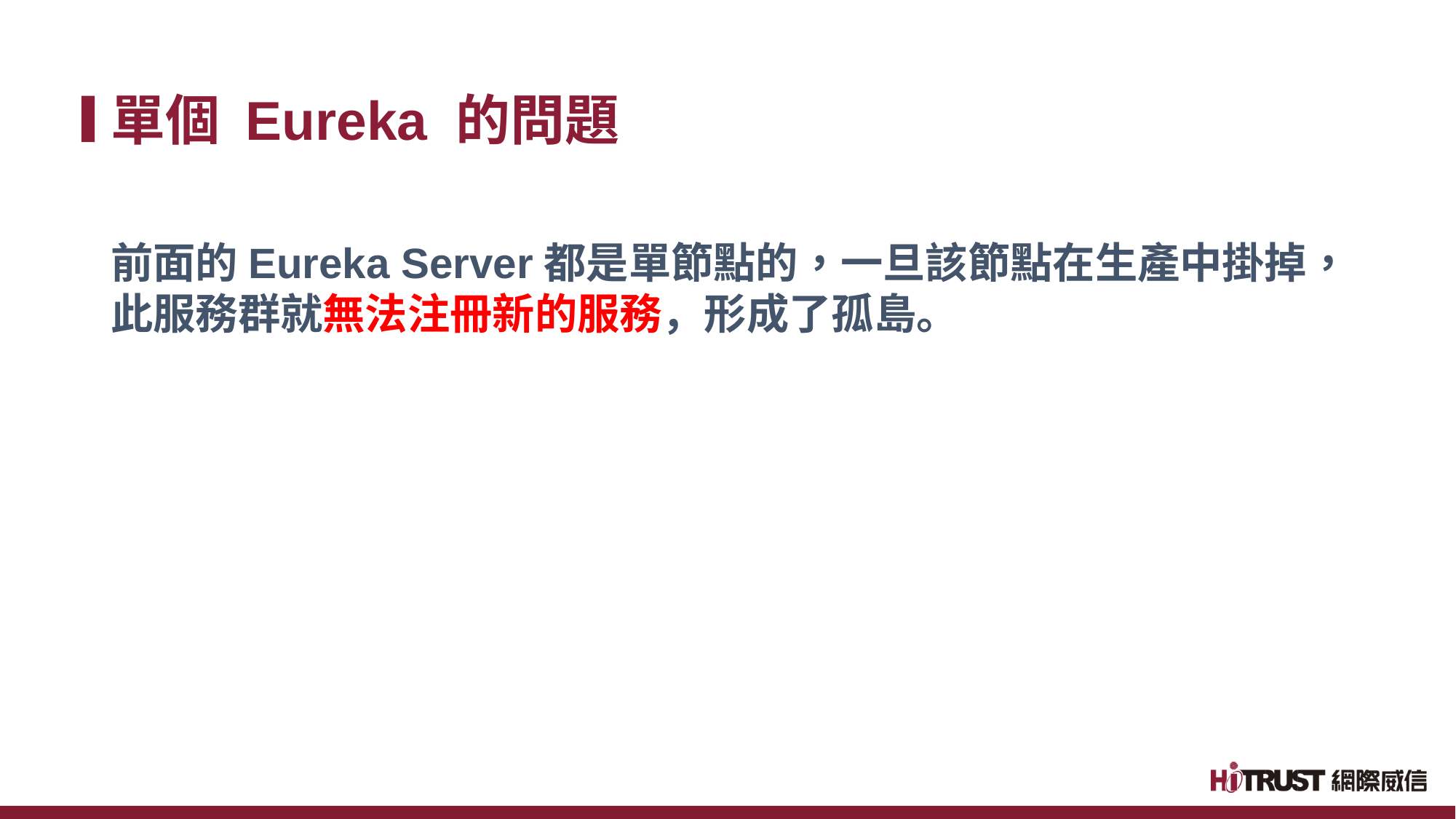

# 單個 Eureka 的問題

前面的Eureka Server都是單節點的，一旦該節點在生產中掛掉，此服務群就無法注冊新的服務，形成了孤島。